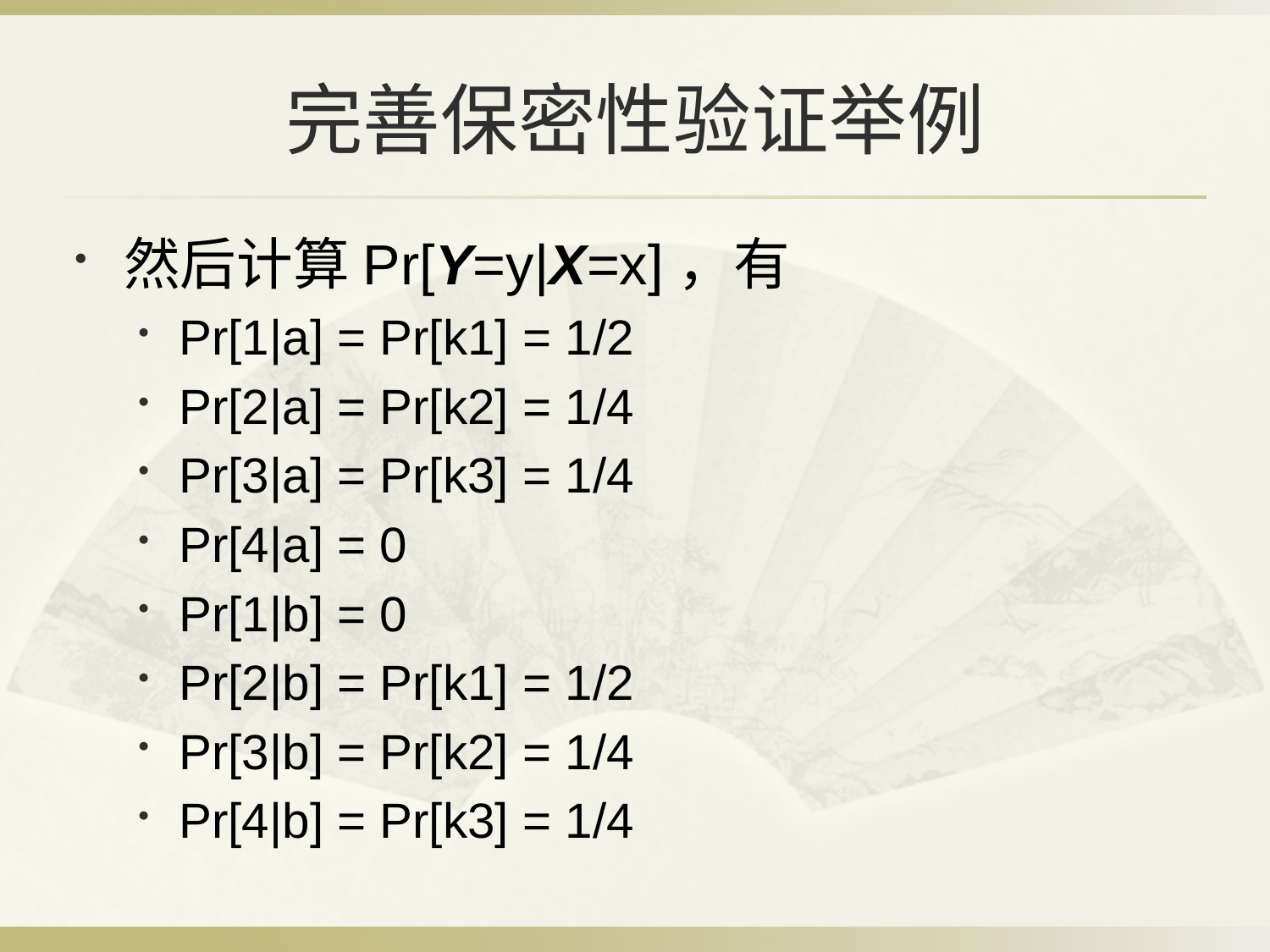

# 完善保密性验证举例
然后计算Pr[Y=y|X=x]，有
Pr[1|a] = Pr[k1] = 1/2
Pr[2|a] = Pr[k2] = 1/4
Pr[3|a] = Pr[k3] = 1/4
Pr[4|a] = 0
Pr[1|b] = 0
Pr[2|b] = Pr[k1] = 1/2
Pr[3|b] = Pr[k2] = 1/4
Pr[4|b] = Pr[k3] = 1/4